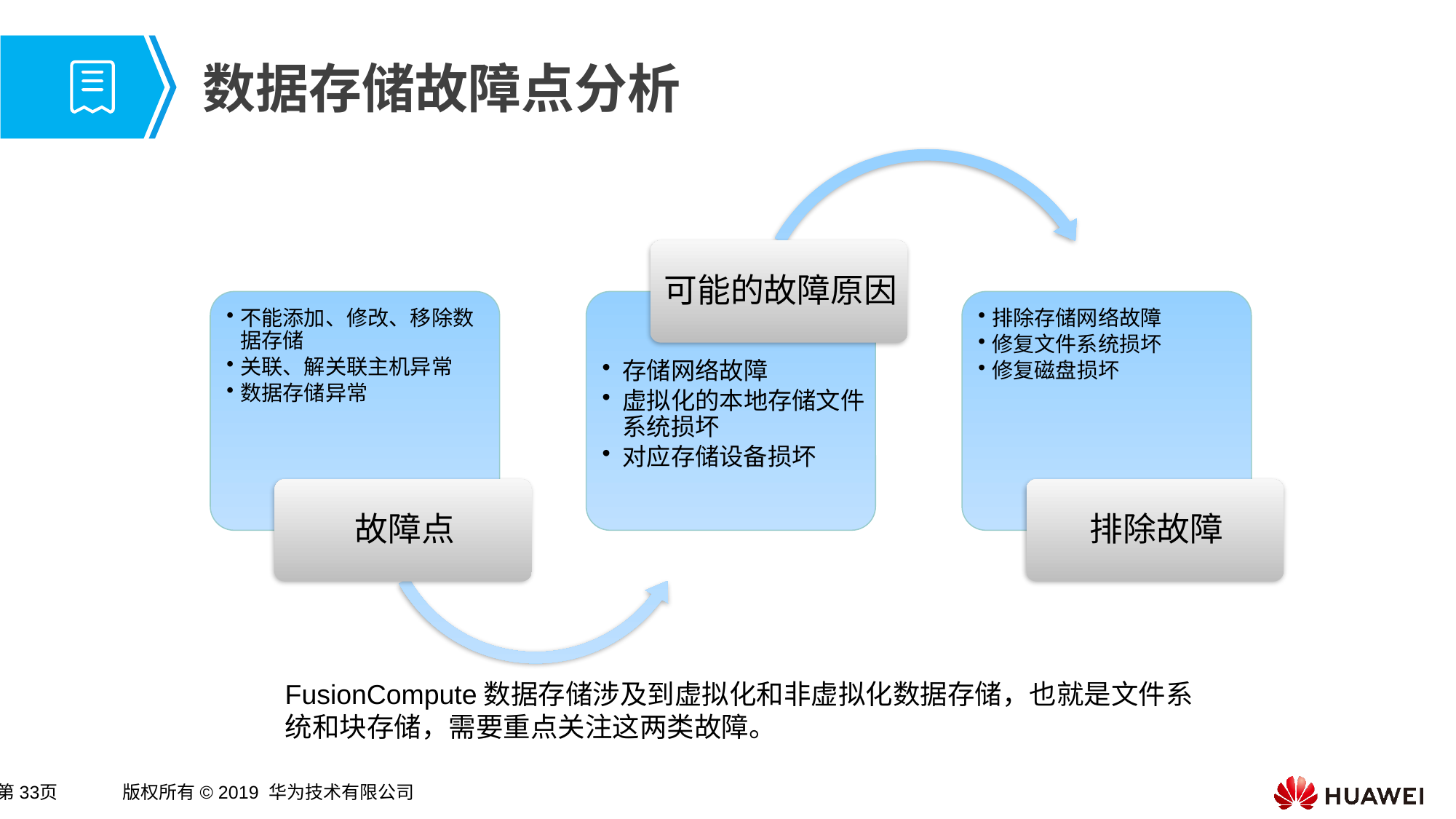

# 数据存储故障点分析
不能添加、修改、移除数据存储
关联、解关联主机异常
数据存储异常
故障点
存储网络故障
虚拟化的本地存储文件系统损坏
对应存储设备损坏
可能的故障原因
排除存储网络故障
修复文件系统损坏
修复磁盘损坏
排除故障
FusionCompute数据存储涉及到虚拟化和非虚拟化数据存储，也就是文件系统和块存储，需要重点关注这两类故障。